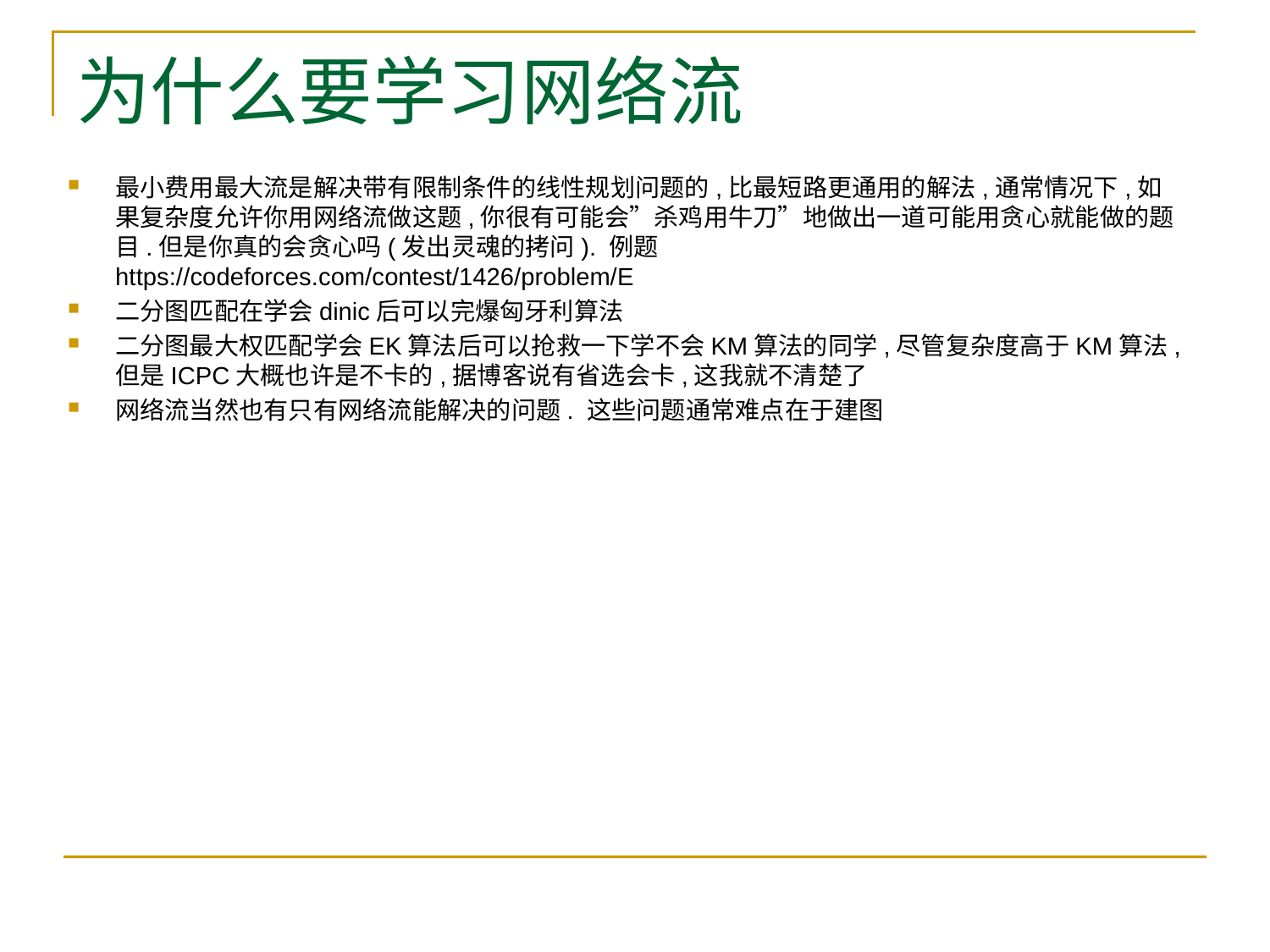

# 为什么要学习网络流
最小费用最大流是解决带有限制条件的线性规划问题的,比最短路更通用的解法,通常情况下,如果复杂度允许你用网络流做这题,你很有可能会”杀鸡用牛刀”地做出一道可能用贪心就能做的题目.但是你真的会贪心吗(发出灵魂的拷问). 例题  https://codeforces.com/contest/1426/problem/E
二分图匹配在学会dinic后可以完爆匈牙利算法
二分图最大权匹配学会EK算法后可以抢救一下学不会KM算法的同学,尽管复杂度高于KM算法,但是ICPC大概也许是不卡的,据博客说有省选会卡,这我就不清楚了
网络流当然也有只有网络流能解决的问题. 这些问题通常难点在于建图